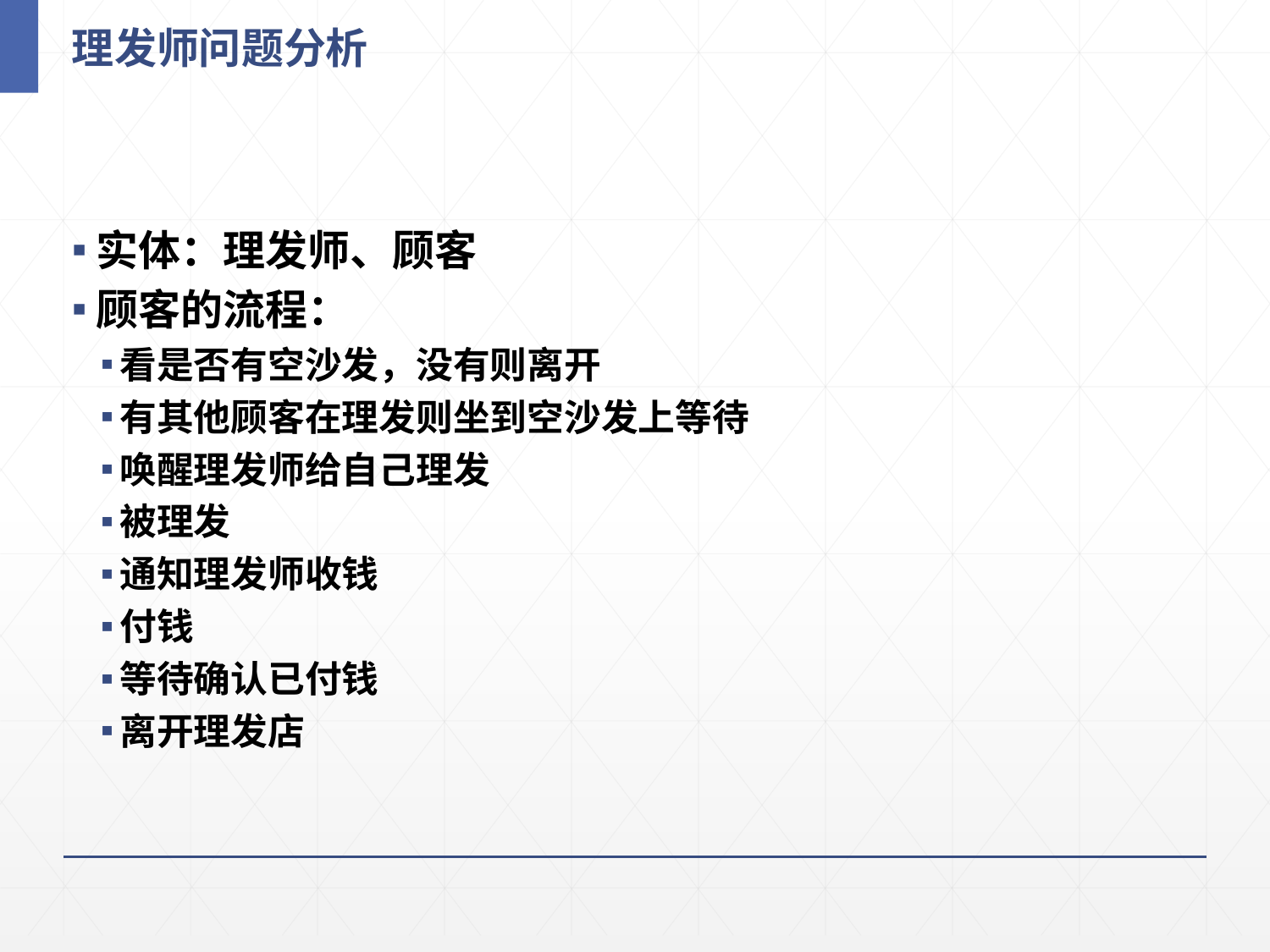

# 理发师问题分析
实体：理发师、顾客
顾客的流程：
看是否有空沙发，没有则离开
有其他顾客在理发则坐到空沙发上等待
唤醒理发师给自己理发
被理发
通知理发师收钱
付钱
等待确认已付钱
离开理发店